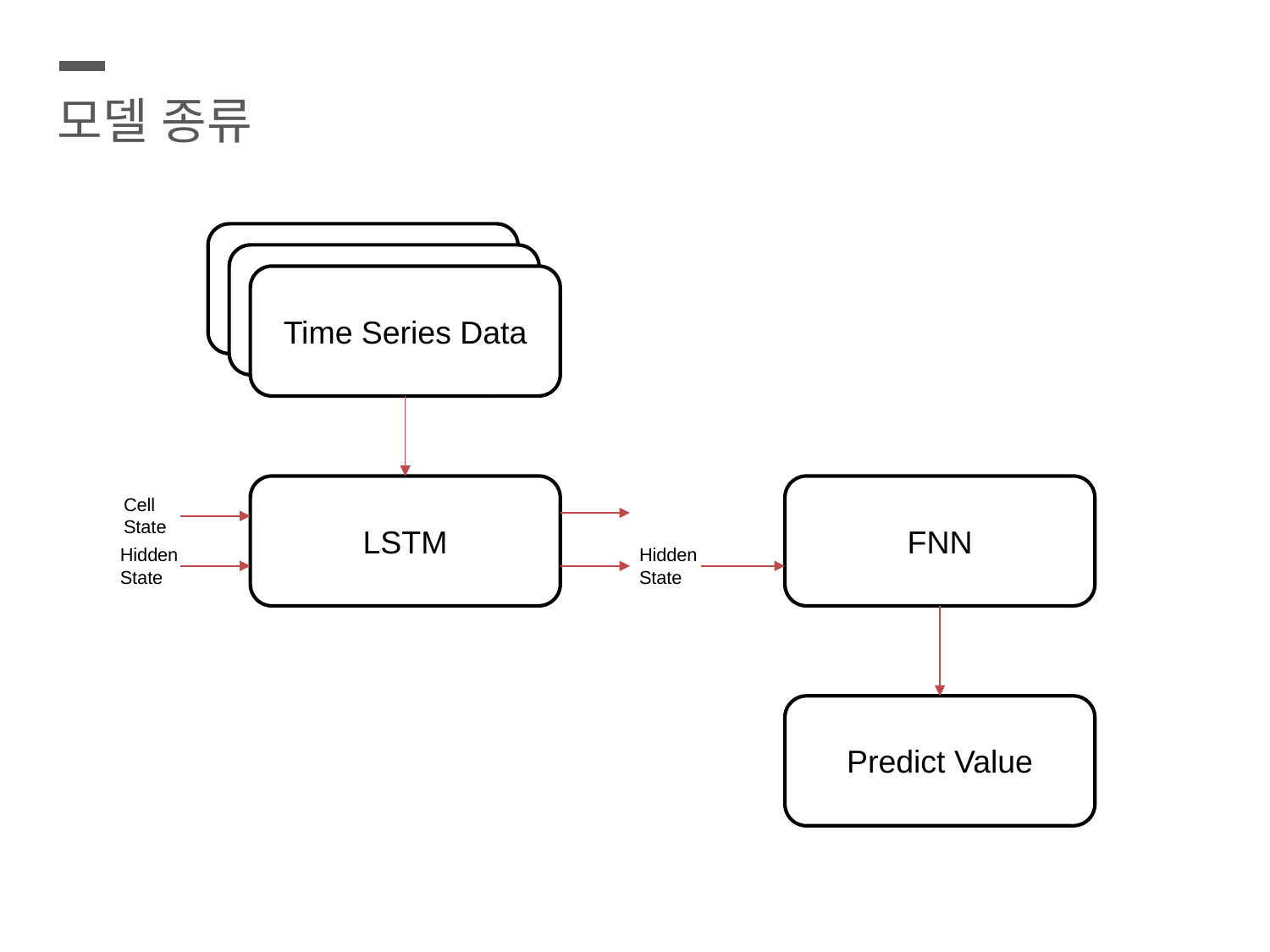

모델 종류
Time Series Data
Time Series Data
Time Series Data
LSTM
FNN
Cell State
Hidden State
Hidden State
Predict Value